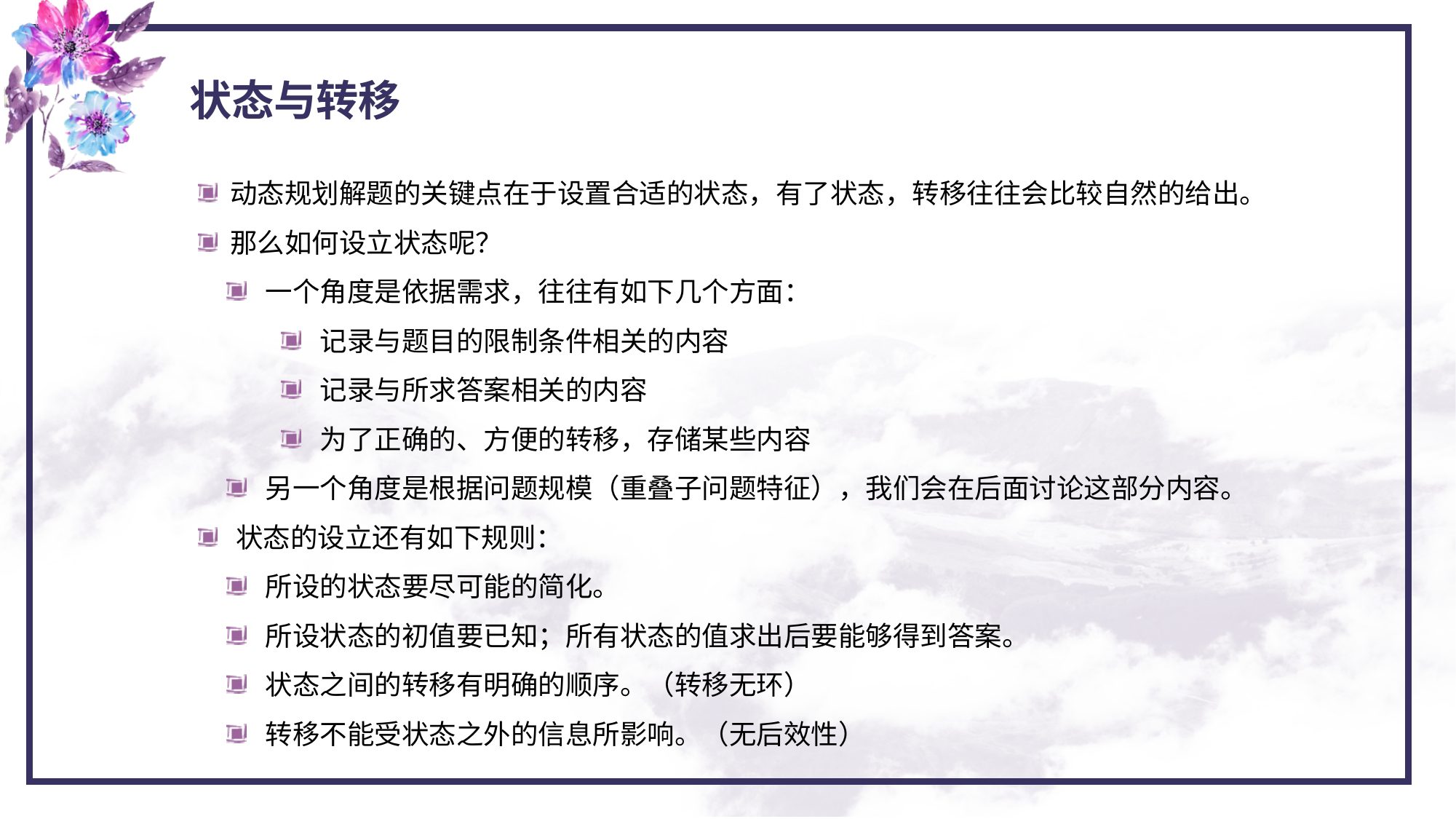

状态与转移
 动态规划解题的关键点在于设置合适的状态，有了状态，转移往往会比较自然的给出。
 那么如何设立状态呢？
 一个角度是依据需求，往往有如下几个方面：
 记录与题目的限制条件相关的内容
 记录与所求答案相关的内容
 为了正确的、方便的转移，存储某些内容
 另一个角度是根据问题规模（重叠子问题特征），我们会在后面讨论这部分内容。
  状态的设立还有如下规则：
 所设的状态要尽可能的简化。
 所设状态的初值要已知；所有状态的值求出后要能够得到答案。
 状态之间的转移有明确的顺序。（转移无环）
 转移不能受状态之外的信息所影响。（无后效性）